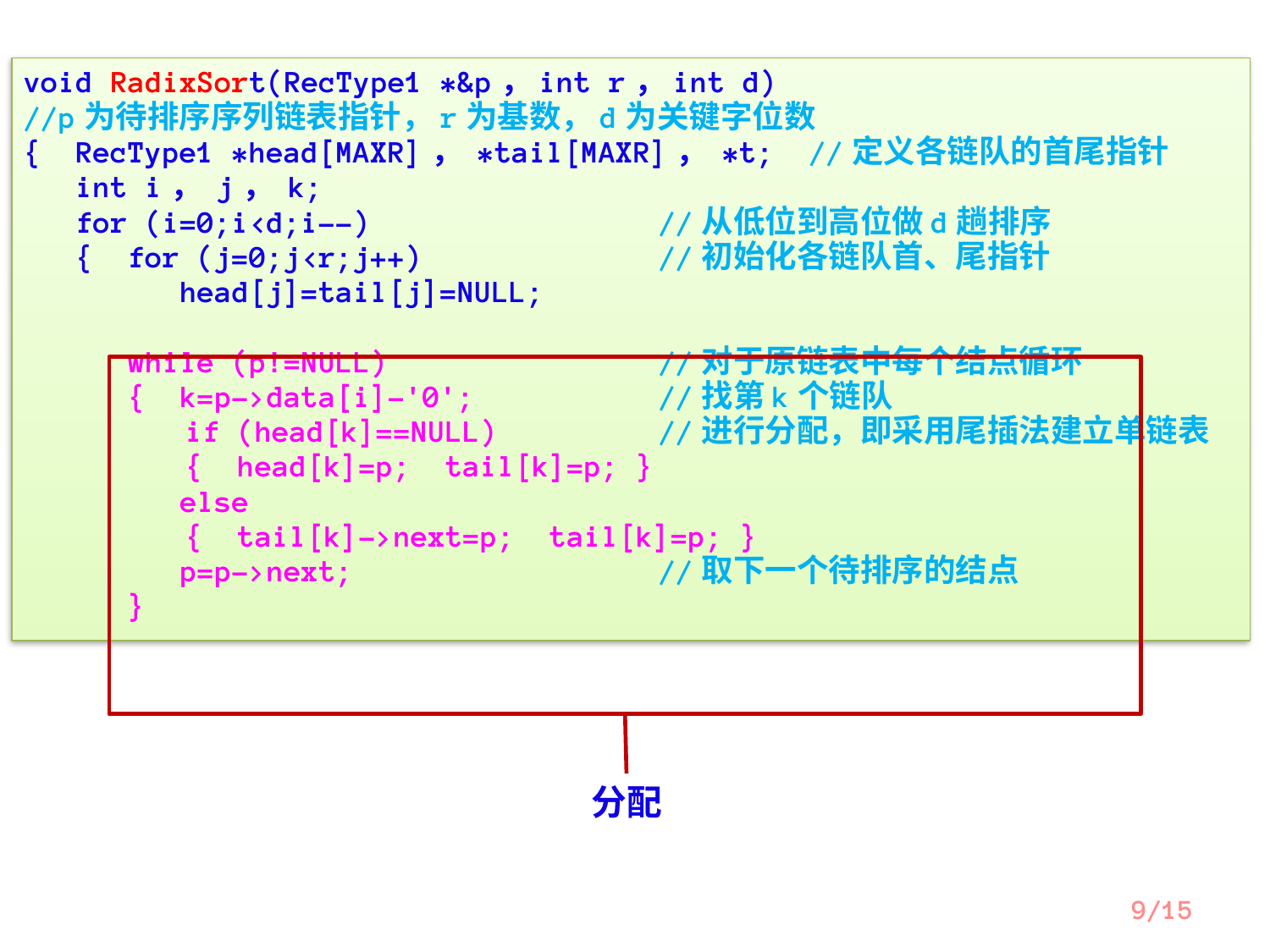

void RadixSort(RecType1 *&p，int r，int d)
//p为待排序序列链表指针，r为基数，d为关键字位数
{  RecType1 *head[MAXR]， *tail[MAXR]， *t;  //定义各链队的首尾指针
   int i， j， k;
   for (i=0;i<d;i--)       		//从低位到高位做d趟排序
   {  for (j=0;j<r;j++)       	//初始化各链队首、尾指针
         head[j]=tail[j]=NULL;

      while (p!=NULL)         	//对于原链表中每个结点循环
      {  k=p->data[i]-'0'; 		//找第k个链队
	  if (head[k]==NULL) 		//进行分配，即采用尾插法建立单链表
	  {  head[k]=p;  tail[k]=p; }
         else
	  {  tail[k]->next=p;  tail[k]=p; }
         p=p->next;       	 	//取下一个待排序的结点
      }

分配
9/15